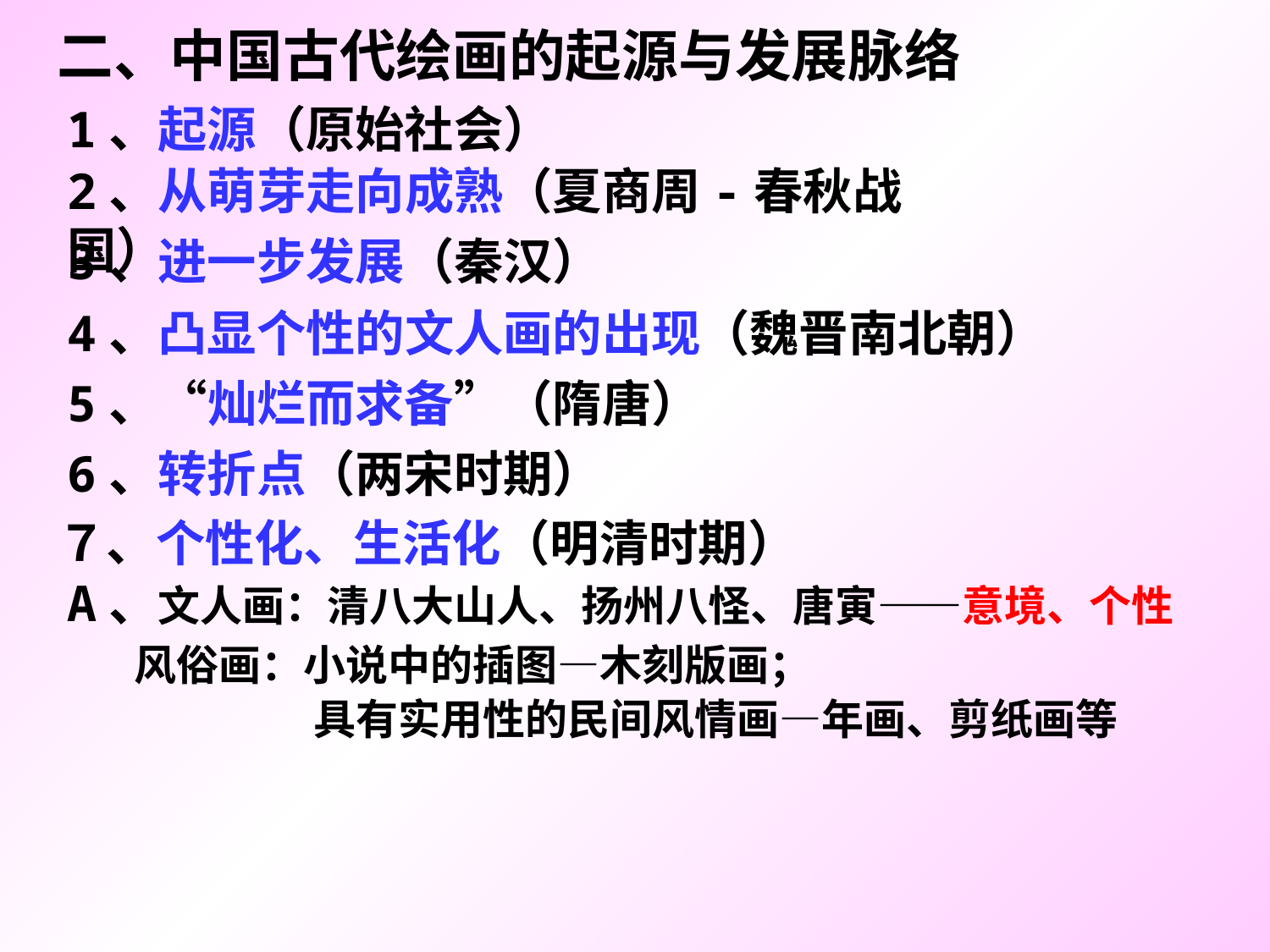

二、中国古代绘画的起源与发展脉络
1、起源（原始社会）
2、从萌芽走向成熟（夏商周-春秋战国）
3、进一步发展（秦汉）
4、凸显个性的文人画的出现（魏晋南北朝）
5、“灿烂而求备”（隋唐）
6、转折点（两宋时期）
７、个性化、生活化（明清时期）
A、文人画：清八大山人、扬州八怪、唐寅——意境、个性
风俗画：小说中的插图—木刻版画；
具有实用性的民间风情画—年画、剪纸画等